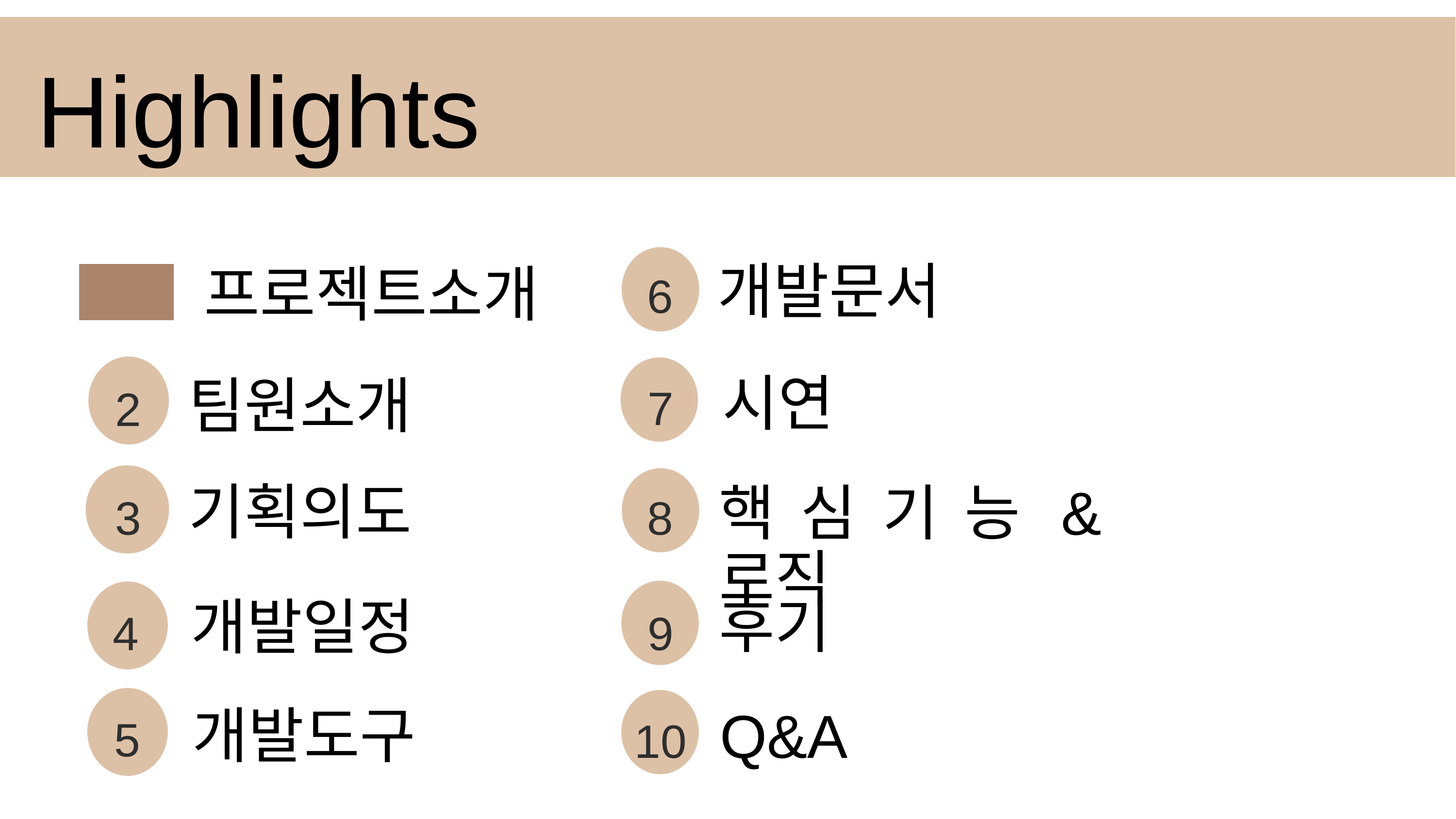

Highlights

6
개발문서
프로젝트소개

01

2

7

시연
팀원소개

3

3

8

기획의도
핵심기능&로직

9

4
후기
개발일정

5

10
개발도구
Q&A